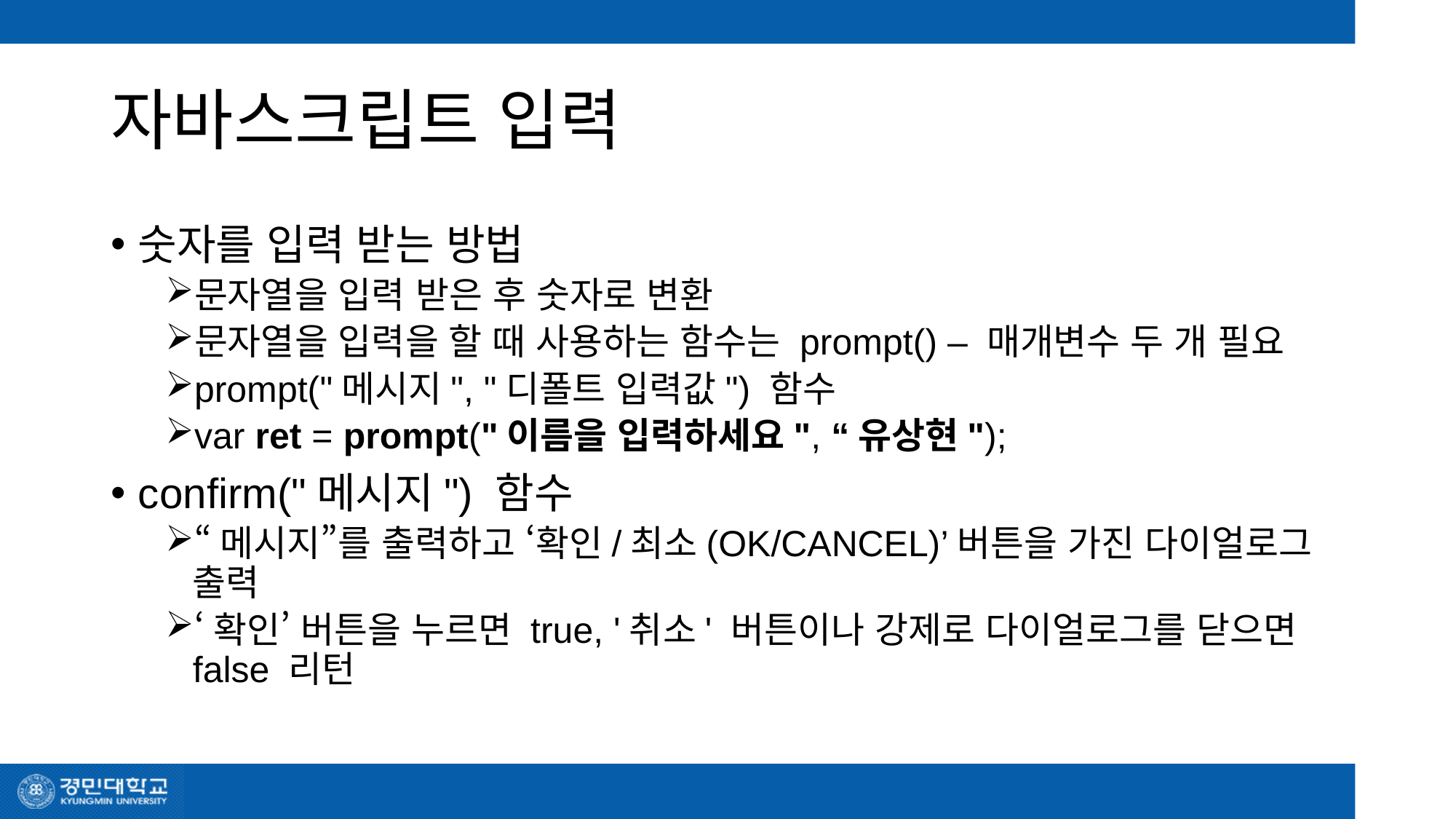

# 자바스크립트 입력
숫자를 입력 받는 방법
문자열을 입력 받은 후 숫자로 변환
문자열을 입력을 할 때 사용하는 함수는 prompt() – 매개변수 두 개 필요
prompt("메시지", "디폴트 입력값") 함수
var ret = prompt("이름을 입력하세요", “유상현");
confirm("메시지") 함수
“메시지”를 출력하고 ‘확인/최소(OK/CANCEL)’버튼을 가진 다이얼로그 출력
‘확인’ 버튼을 누르면 true, '취소' 버튼이나 강제로 다이얼로그를 닫으면 false 리턴